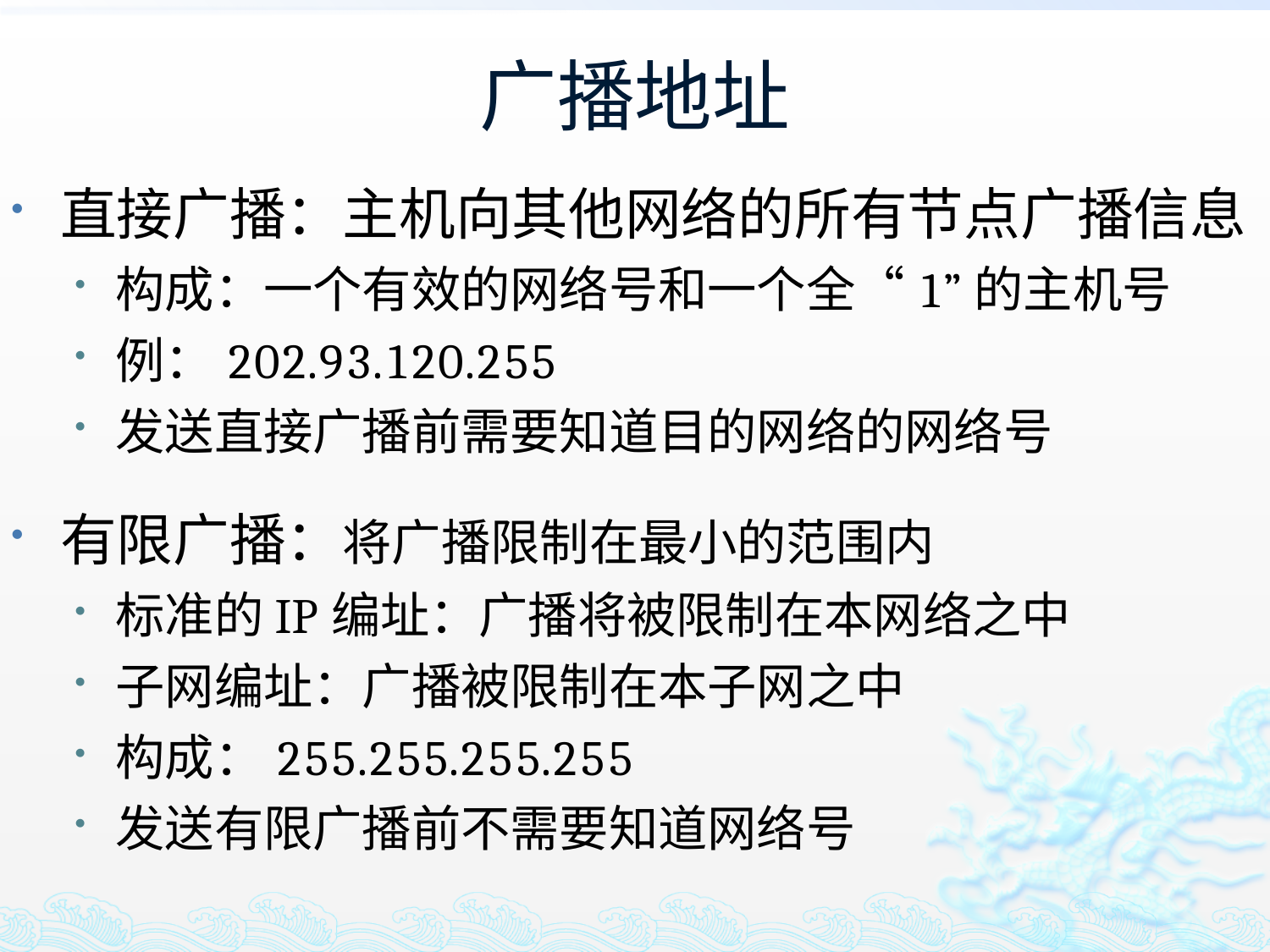

# 广播地址
直接广播：主机向其他网络的所有节点广播信息
构成：一个有效的网络号和一个全“1”的主机号
例：202.93.120.255
发送直接广播前需要知道目的网络的网络号
有限广播：将广播限制在最小的范围内
标准的IP编址：广播将被限制在本网络之中
子网编址：广播被限制在本子网之中
构成：255.255.255.255
发送有限广播前不需要知道网络号